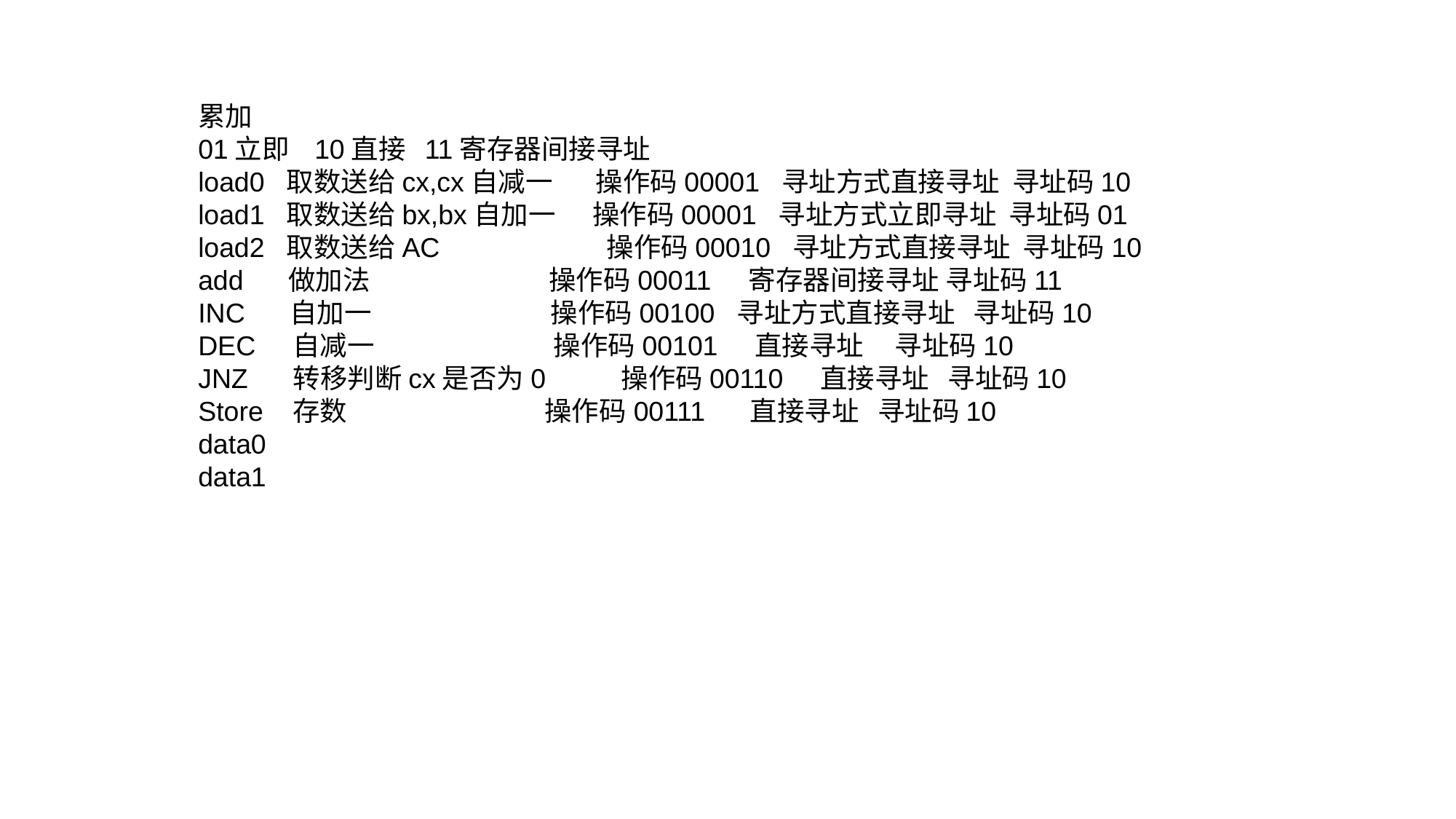

累加
01立即   10直接  11寄存器间接寻址
load0  取数送给cx,cx自减一       操作码00001  寻址方式直接寻址  寻址码10
load1  取数送给bx,bx自加一      操作码00001  寻址方式立即寻址  寻址码01
load2  取数送给AC                     操作码00010  寻址方式直接寻址  寻址码10
add     做加法                             操作码00011    寄存器间接寻址 寻址码11
INC     自加一                             操作码00100  寻址方式直接寻址   寻址码10
DEC    自减一                             操作码00101    直接寻址     寻址码10
JNZ     转移判断cx是否为0         操作码00110    直接寻址   寻址码10
Store   存数                                操作码00111     直接寻址   寻址码10
data0
data1